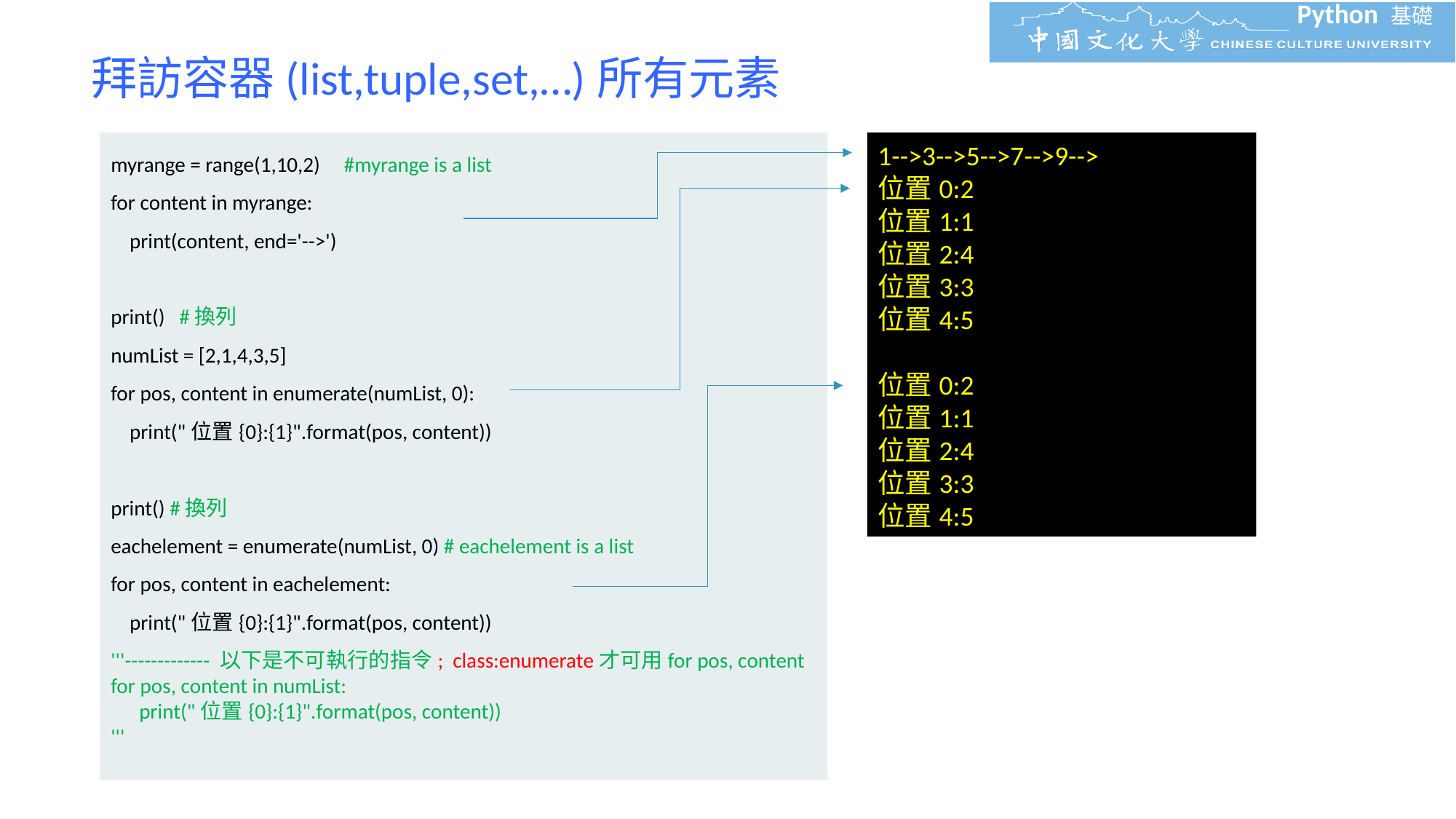

# 拜訪容器(list,tuple,set,…)所有元素
myrange = range(1,10,2)     #myrange is a list
for content in myrange:
    print(content, end='-->')

print()   #換列
numList = [2,1,4,3,5]
for pos, content in enumerate(numList, 0):
    print("位置{0}:{1}".format(pos, content))

print() #換列
eachelement = enumerate(numList, 0) # eachelement is a list
for pos, content in eachelement:
    print("位置{0}:{1}".format(pos, content))
'''------------- 以下是不可執行的指令;  class:enumerate才可用for pos, content
for pos, content in numList:
      print("位置{0}:{1}".format(pos, content))
'''
1-->3-->5-->7-->9-->
位置0:2
位置1:1
位置2:4
位置3:3
位置4:5

位置0:2
位置1:1
位置2:4
位置3:3
位置4:5